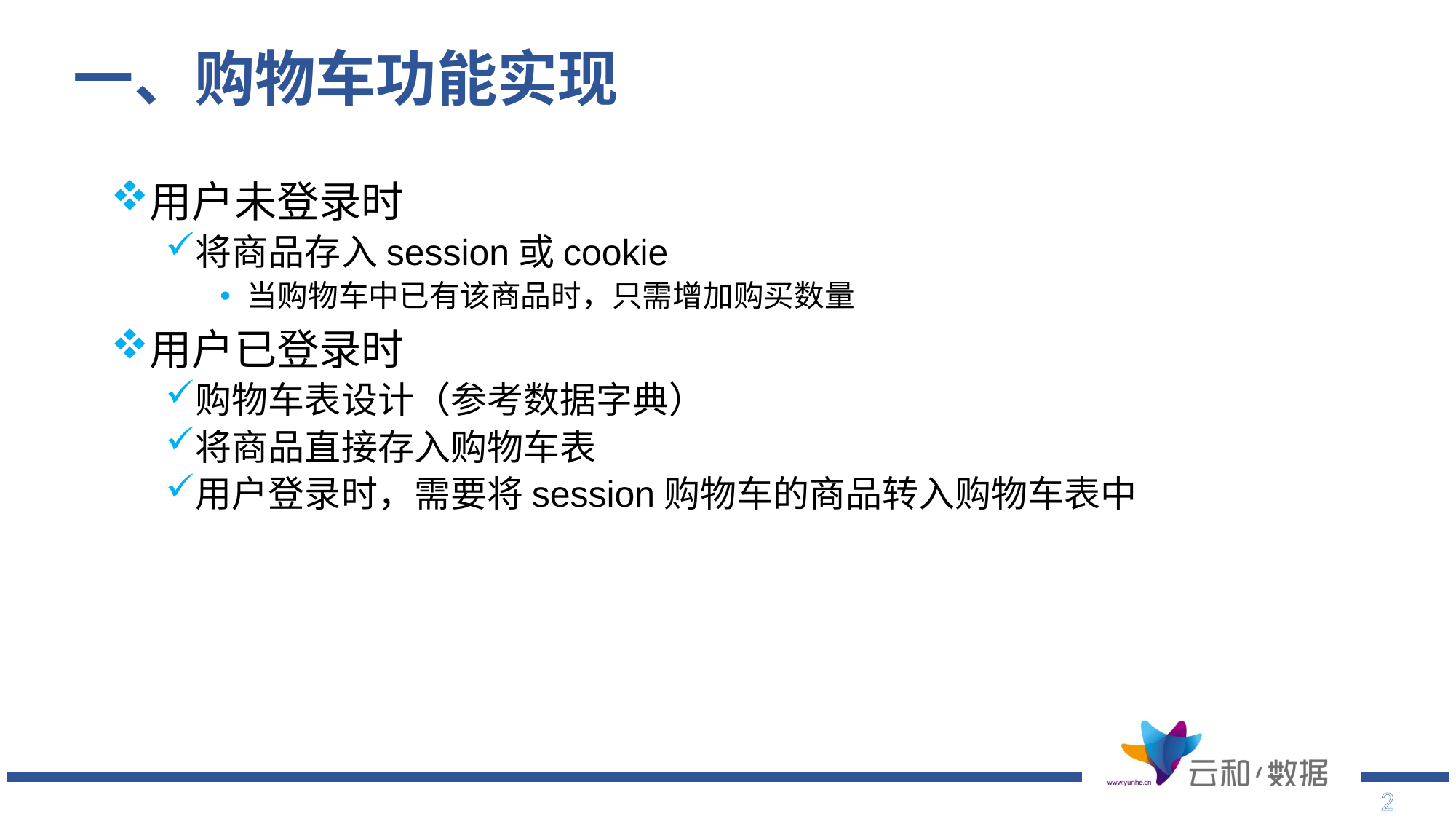

# 一、购物车功能实现
用户未登录时
将商品存入session或cookie
当购物车中已有该商品时，只需增加购买数量
用户已登录时
购物车表设计（参考数据字典）
将商品直接存入购物车表
用户登录时，需要将session购物车的商品转入购物车表中